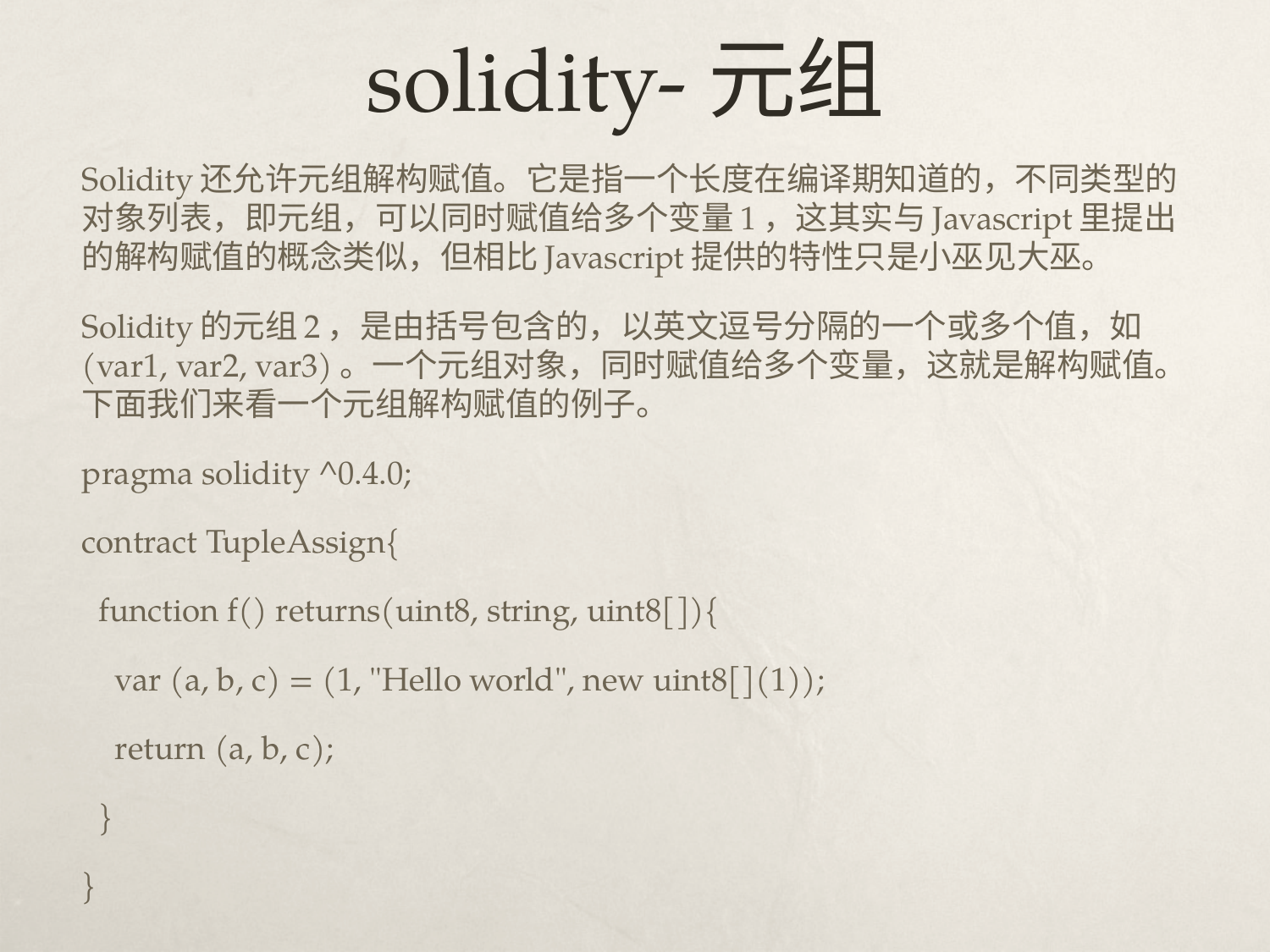

# solidity-元组
Solidity还允许元组解构赋值。它是指一个长度在编译期知道的，不同类型的对象列表，即元组，可以同时赋值给多个变量1，这其实与Javascript里提出的解构赋值的概念类似，但相比Javascript提供的特性只是小巫见大巫。
Solidity的元组2，是由括号包含的，以英文逗号分隔的一个或多个值，如(var1, var2, var3)。一个元组对象，同时赋值给多个变量，这就是解构赋值。下面我们来看一个元组解构赋值的例子。
pragma solidity ^0.4.0;
contract TupleAssign{
  function f() returns(uint8, string, uint8[]){
    var (a, b, c) = (1, "Hello world", new uint8[](1));
    return (a, b, c);
  }
}